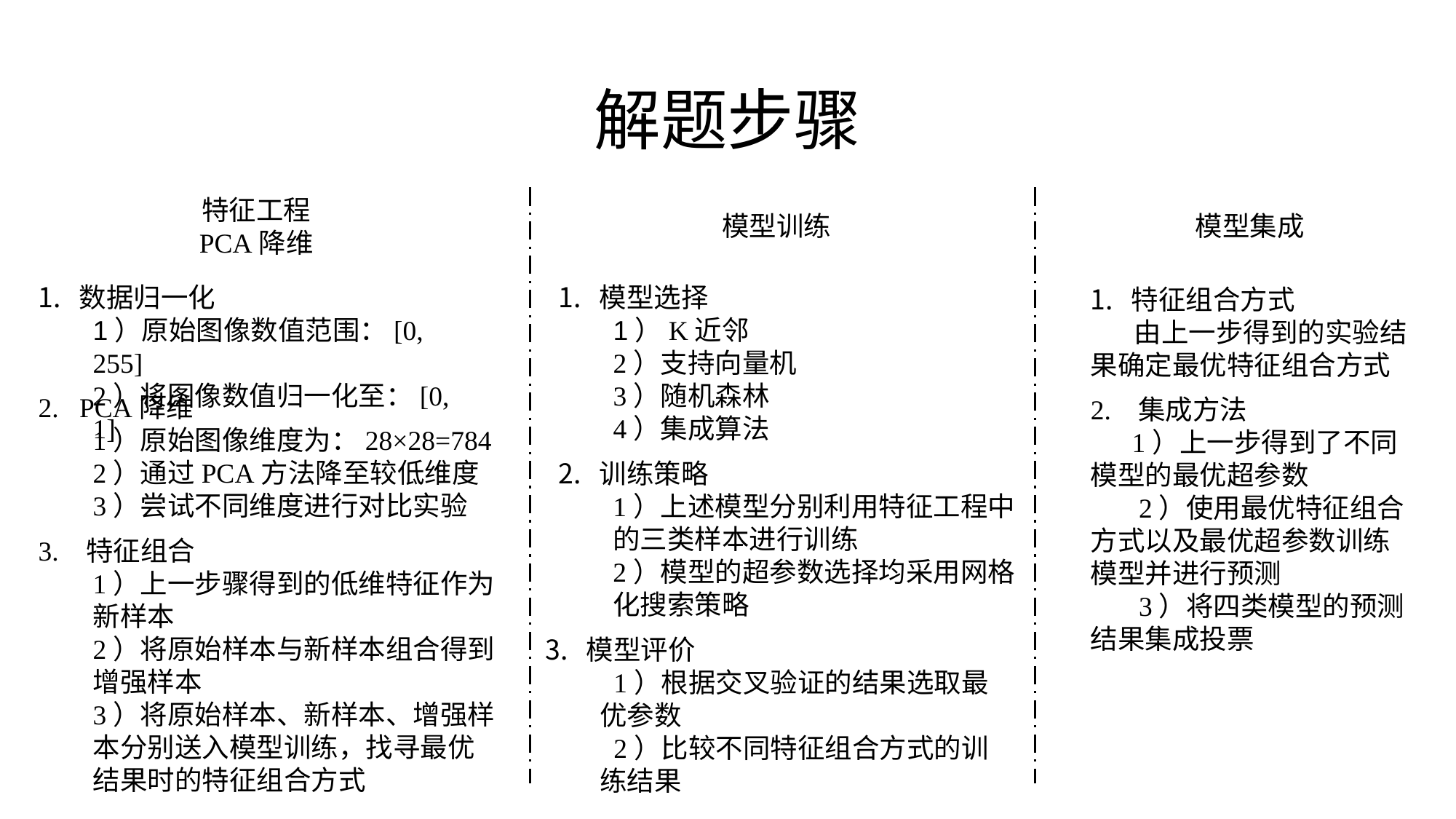

# 解题步骤
特征工程
PCA降维
模型训练
模型集成
数据归一化
1）原始图像数值范围：[0, 255]
2）将图像数值归一化至：[0, 1]
模型选择
1）K近邻
2）支持向量机
3）随机森林
4）集成算法
特征组合方式
      由上一步得到的实验结果确定最优特征组合方式
2.   PCA降维
1）原始图像维度为：28×28=784
2）通过PCA方法降至较低维度
3）尝试不同维度进行对比实验
2.   集成方法
      1）上一步得到了不同模型的最优超参数
       2）使用最优特征组合方式以及最优超参数训练模型并进行预测
       3）将四类模型的预测结果集成投票
训练策略
1）上述模型分别利用特征工程中的三类样本进行训练
2）模型的超参数选择均采用网格化搜索策略
3.   特征组合
1）上一步骤得到的低维特征作为新样本
2）将原始样本与新样本组合得到增强样本
3）将原始样本、新样本、增强样本分别送入模型训练，找寻最优结果时的特征组合方式
模型评价
  1）根据交叉验证的结果选取最优参数
  2）比较不同特征组合方式的训练结果